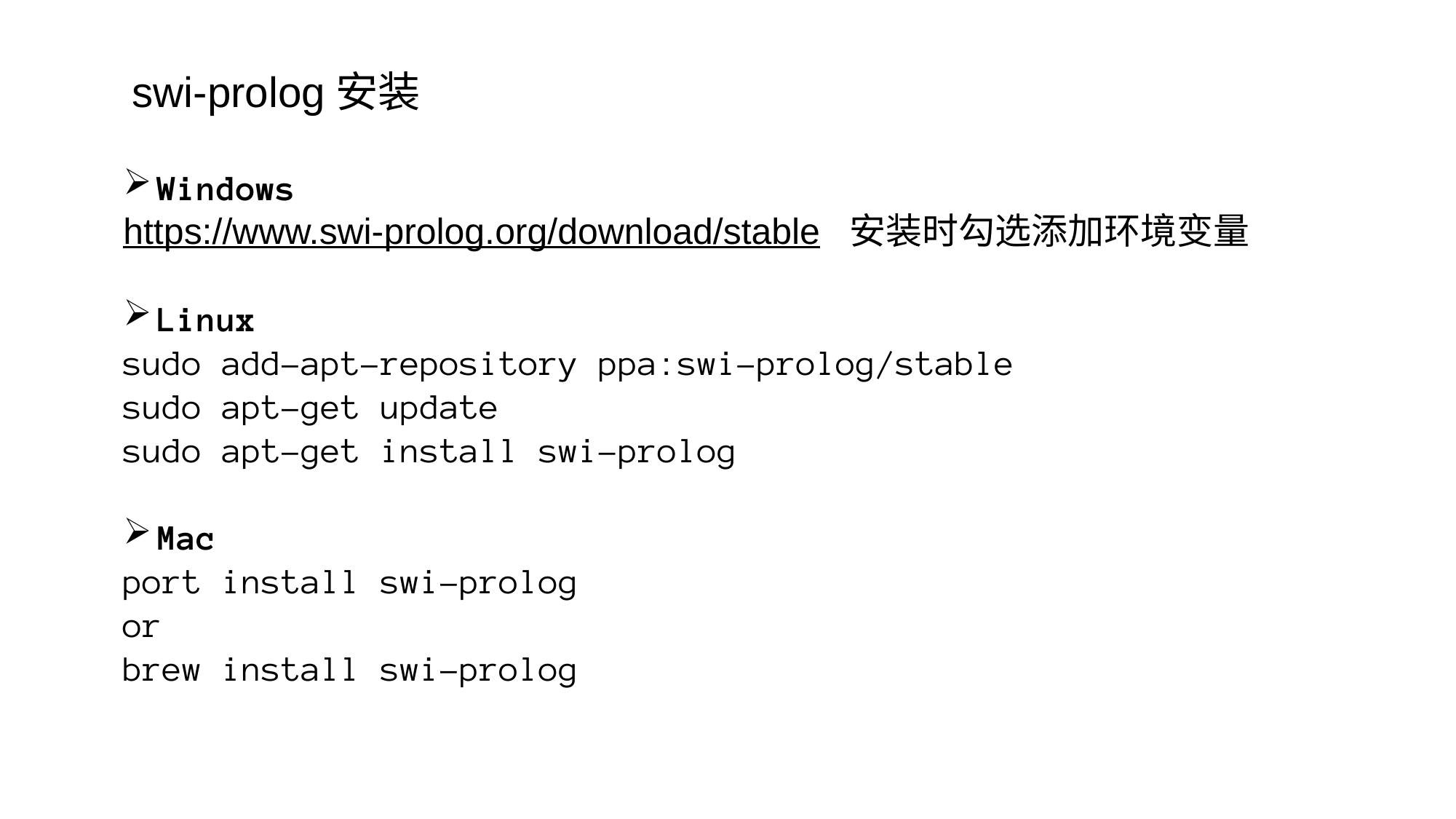

swi-prolog安装
Windows
https://www.swi-prolog.org/download/stable  安装时勾选添加环境变量

Linux
sudo add-apt-repository ppa:swi-prolog/stable
sudo apt-get update
sudo apt-get install swi-prolog

Mac
port install swi-prolog
or
brew install swi-prolog